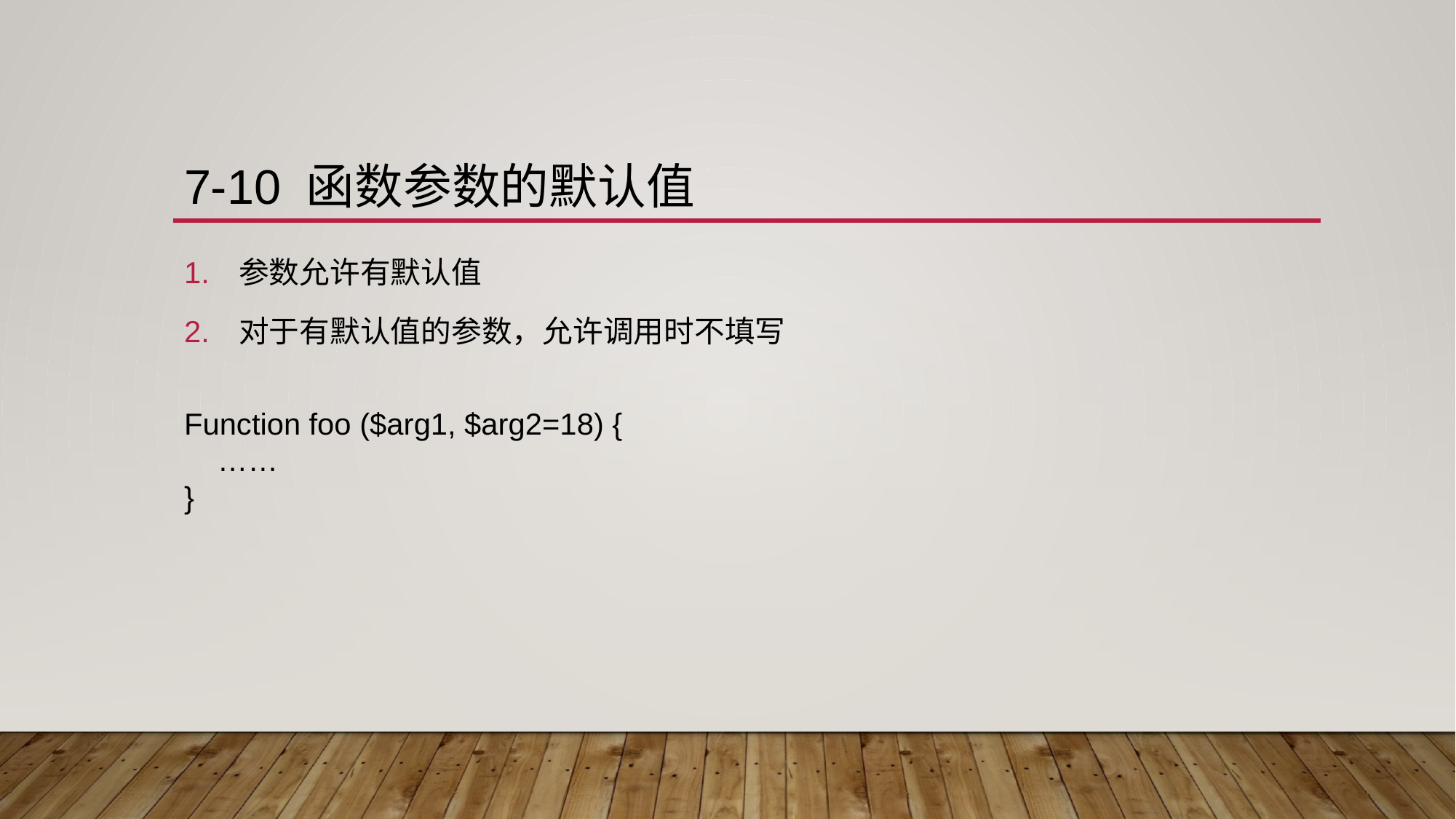

# 7-10 函数参数的默认值
参数允许有默认值
对于有默认值的参数，允许调用时不填写
Function foo ($arg1, $arg2=18) {
    ……
}